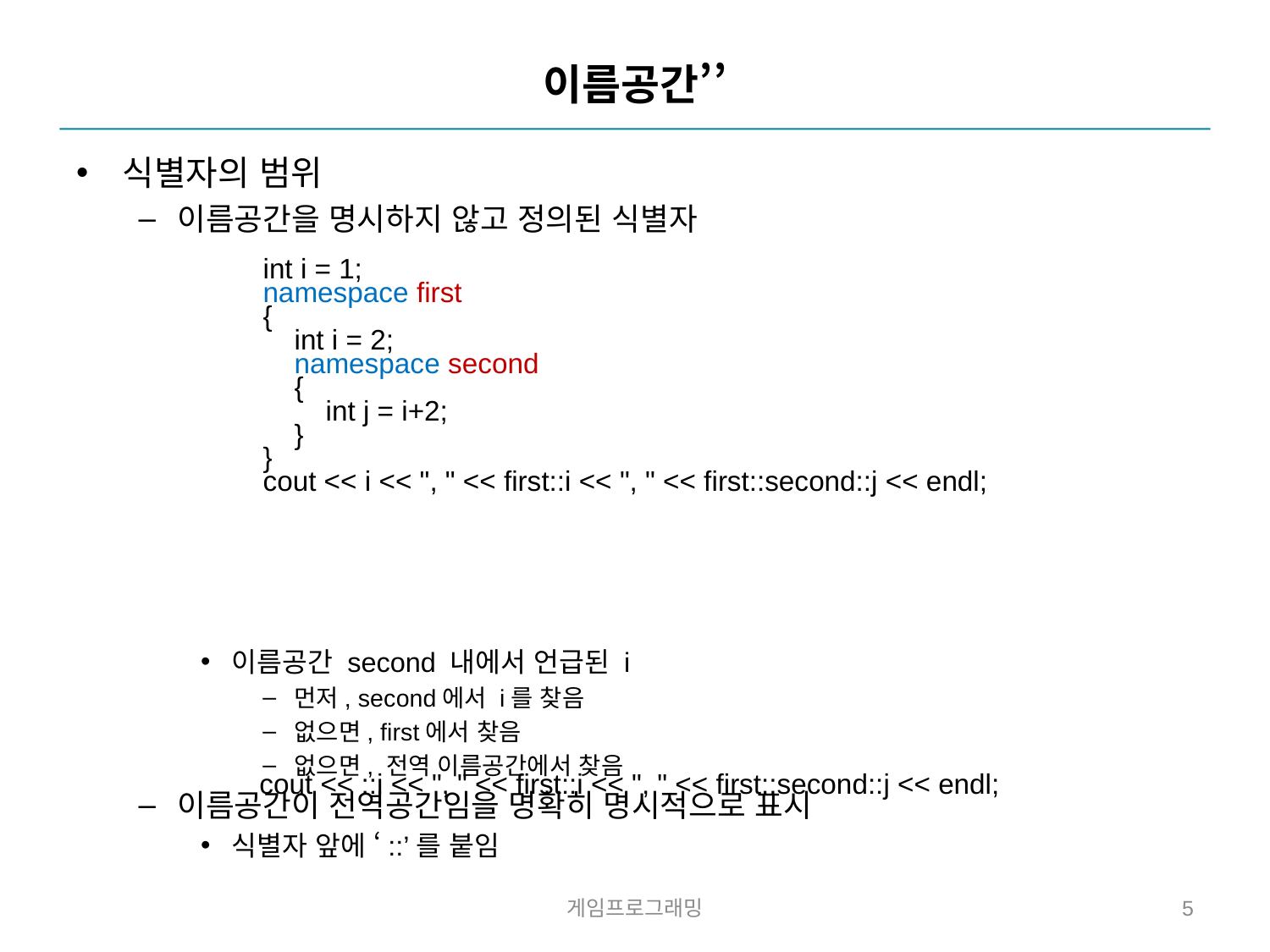

# 이름공간’’
식별자의 범위
이름공간을 명시하지 않고 정의된 식별자

이름공간 second 내에서 언급된 i
먼저, second에서 i를 찾음
없으면, first에서 찾음
없으면, 전역 이름공간에서 찾음
이름공간이 전역공간임을 명확히 명시적으로 표시
식별자 앞에 ‘::’를 붙임
int i = 1;
namespace first
{
    int i = 2;
    namespace second
    {
        int j = i+2;
    }
}
cout << i << ", " << first::i << ", " << first::second::j << endl;
cout << ::i << ", " << first::i << ", " << first::second::j << endl;
게임프로그래밍
5